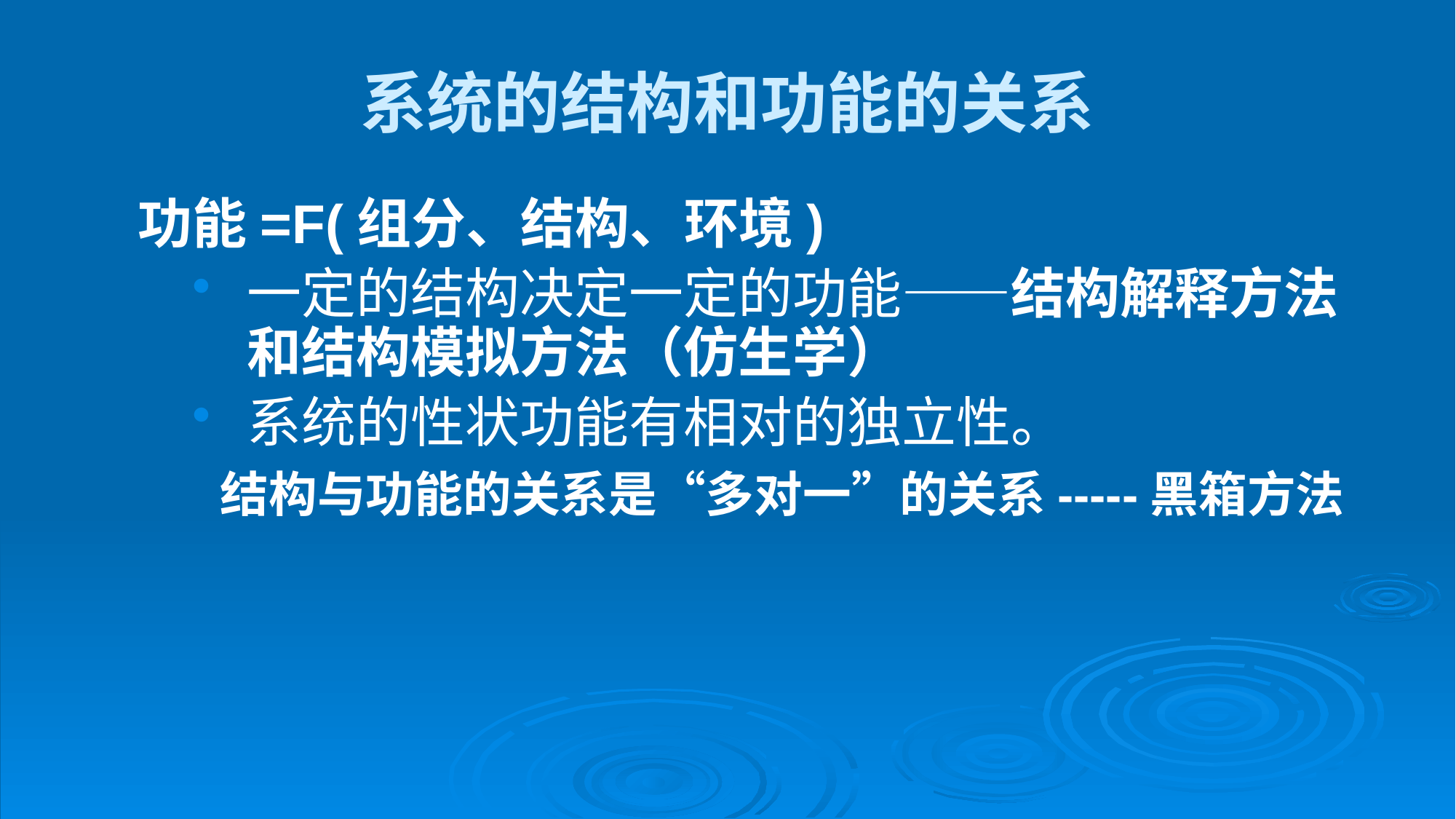

# 系统的结构和功能的关系
功能=F(组分、结构、环境)
一定的结构决定一定的功能——结构解释方法和结构模拟方法（仿生学）
系统的性状功能有相对的独立性。
          结构与功能的关系是“多对一”的关系-----黑箱方法